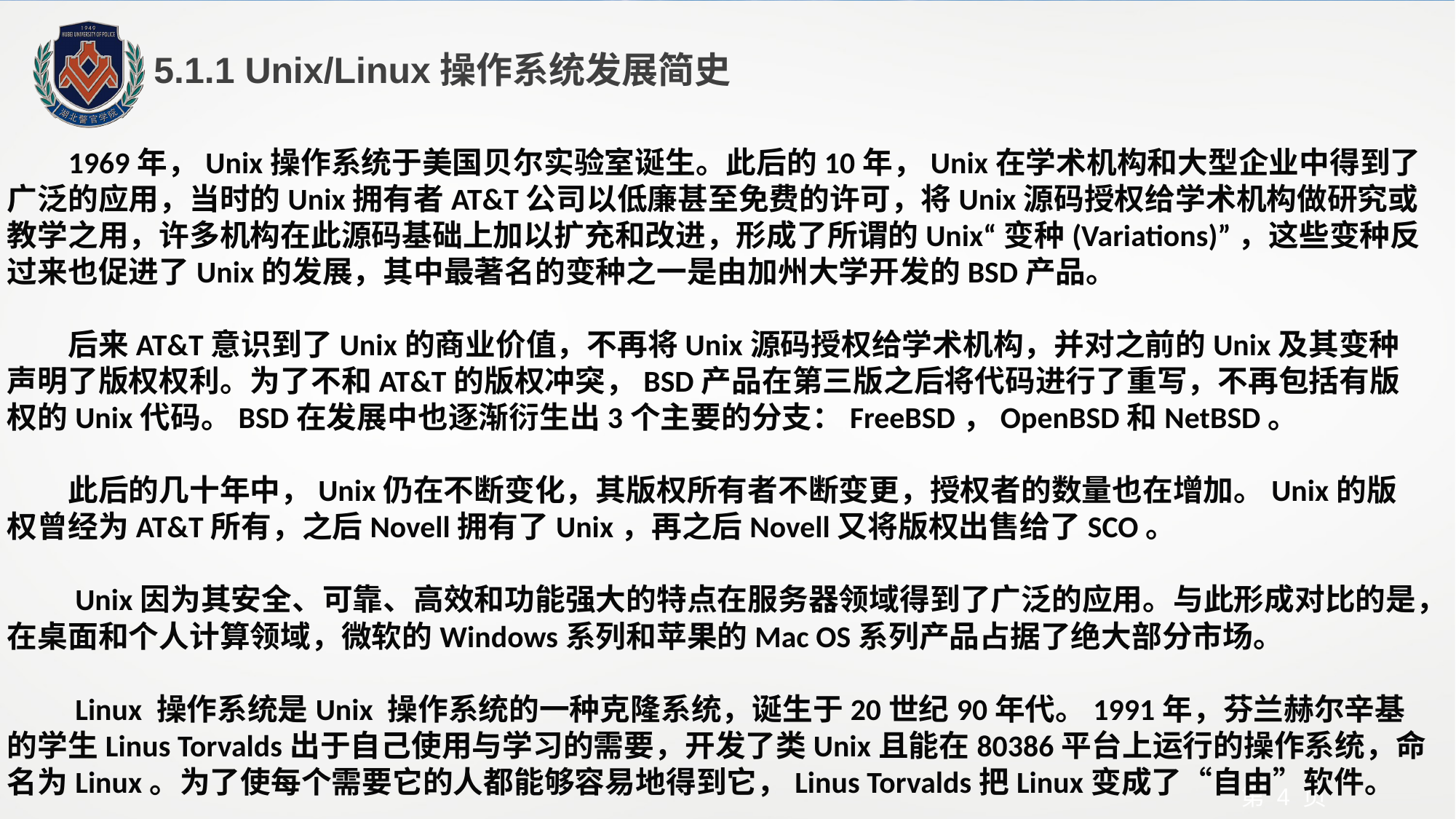

5.1.1 Unix/Linux操作系统发展简史
　　1969年，Unix操作系统于美国贝尔实验室诞生。此后的10年，Unix在学术机构和大型企业中得到了广泛的应用，当时的Unix拥有者AT&T公司以低廉甚至免费的许可，将Unix源码授权给学术机构做研究或教学之用，许多机构在此源码基础上加以扩充和改进，形成了所谓的Unix“变种(Variations)”，这些变种反过来也促进了Unix的发展，其中最著名的变种之一是由加州大学开发的BSD产品。

　　后来AT&T意识到了Unix的商业价值，不再将Unix源码授权给学术机构，并对之前的Unix及其变种声明了版权权利。为了不和AT&T的版权冲突，BSD产品在第三版之后将代码进行了重写，不再包括有版权的Unix代码。BSD在发展中也逐渐衍生出3个主要的分支：FreeBSD，OpenBSD和NetBSD。

　　此后的几十年中，Unix仍在不断变化，其版权所有者不断变更，授权者的数量也在增加。Unix的版权曾经为AT&T所有，之后Novell拥有了Unix，再之后Novell又将版权出售给了SCO。

　　Unix因为其安全、可靠、高效和功能强大的特点在服务器领域得到了广泛的应用。与此形成对比的是，在桌面和个人计算领域，微软的Windows系列和苹果的Mac OS系列产品占据了绝大部分市场。

　　Linux 操作系统是Unix 操作系统的一种克隆系统，诞生于20世纪90年代。1991年，芬兰赫尔辛基的学生Linus Torvalds出于自己使用与学习的需要，开发了类Unix且能在80386平台上运行的操作系统，命名为Linux。为了使每个需要它的人都能够容易地得到它，Linus Torvalds把Linux变成了“自由”软件。